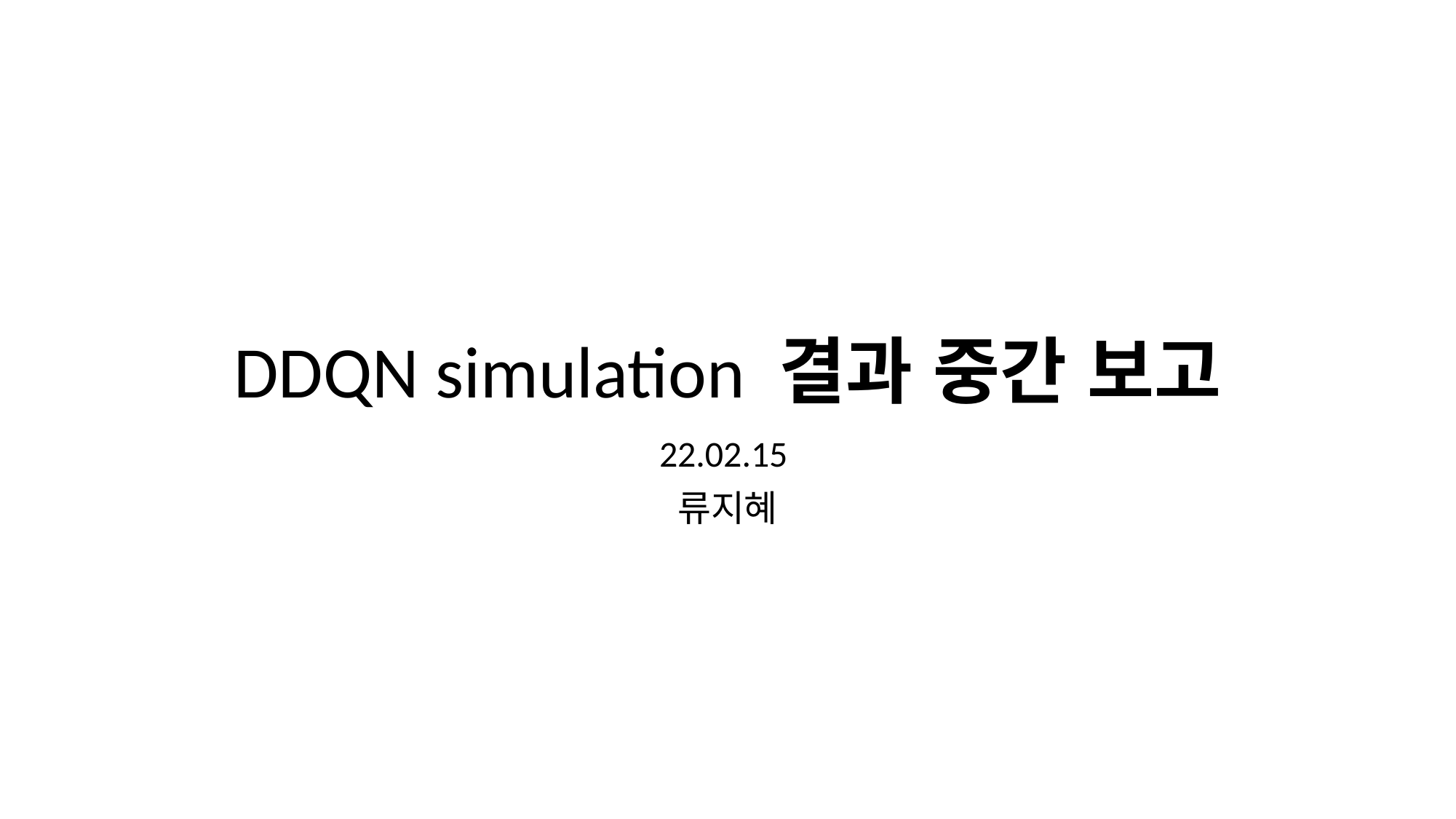

# DDQN simulation 결과 중간 보고
22.02.15
류지혜